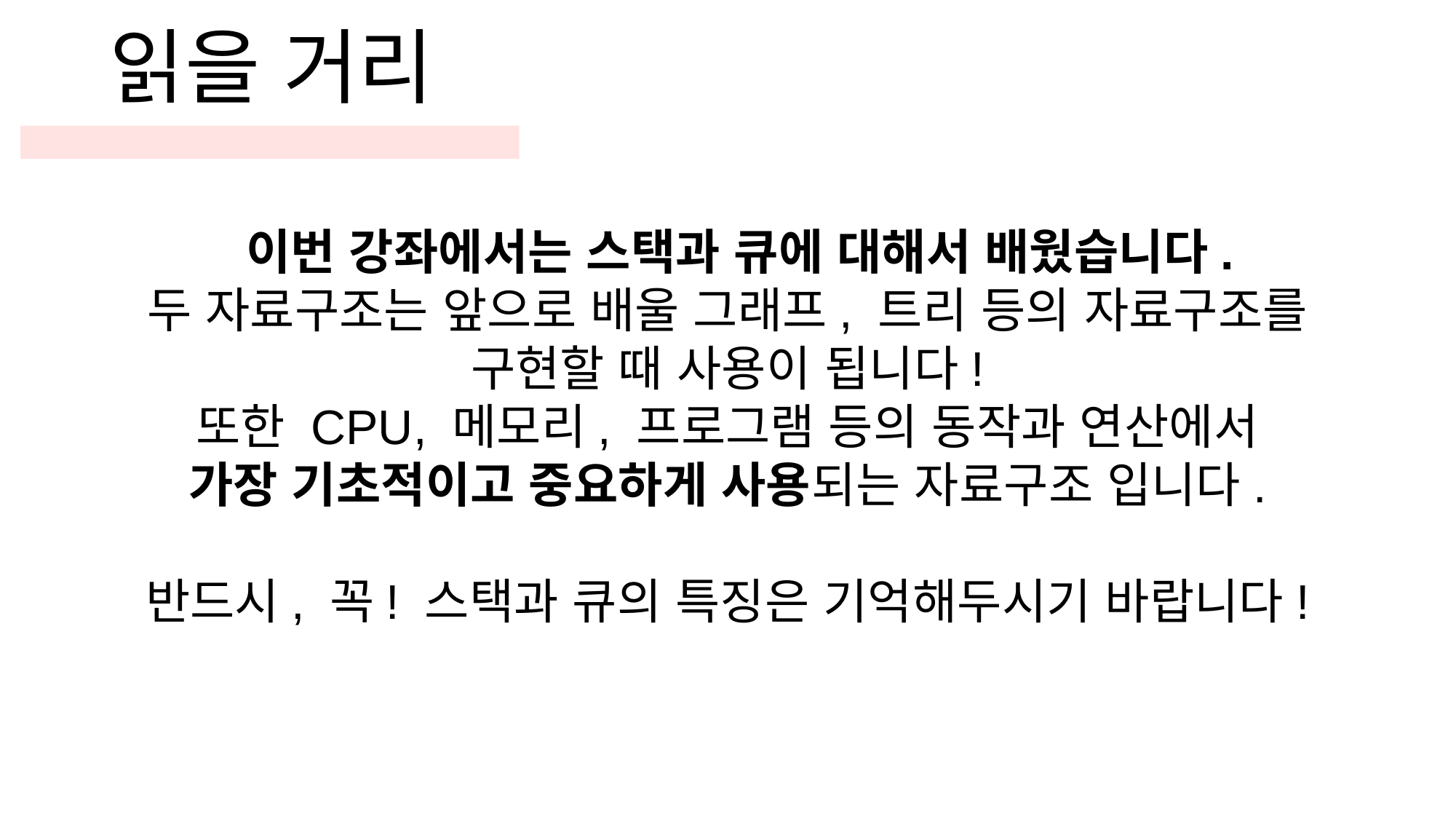

읽을 거리

 이번 강좌에서는 스택과 큐에 대해서 배웠습니다.
두 자료구조는 앞으로 배울 그래프, 트리 등의 자료구조를
구현할 때 사용이 됩니다!
또한 CPU, 메모리, 프로그램 등의 동작과 연산에서
가장 기초적이고 중요하게 사용되는 자료구조 입니다.

반드시, 꼭! 스택과 큐의 특징은 기억해두시기 바랍니다!